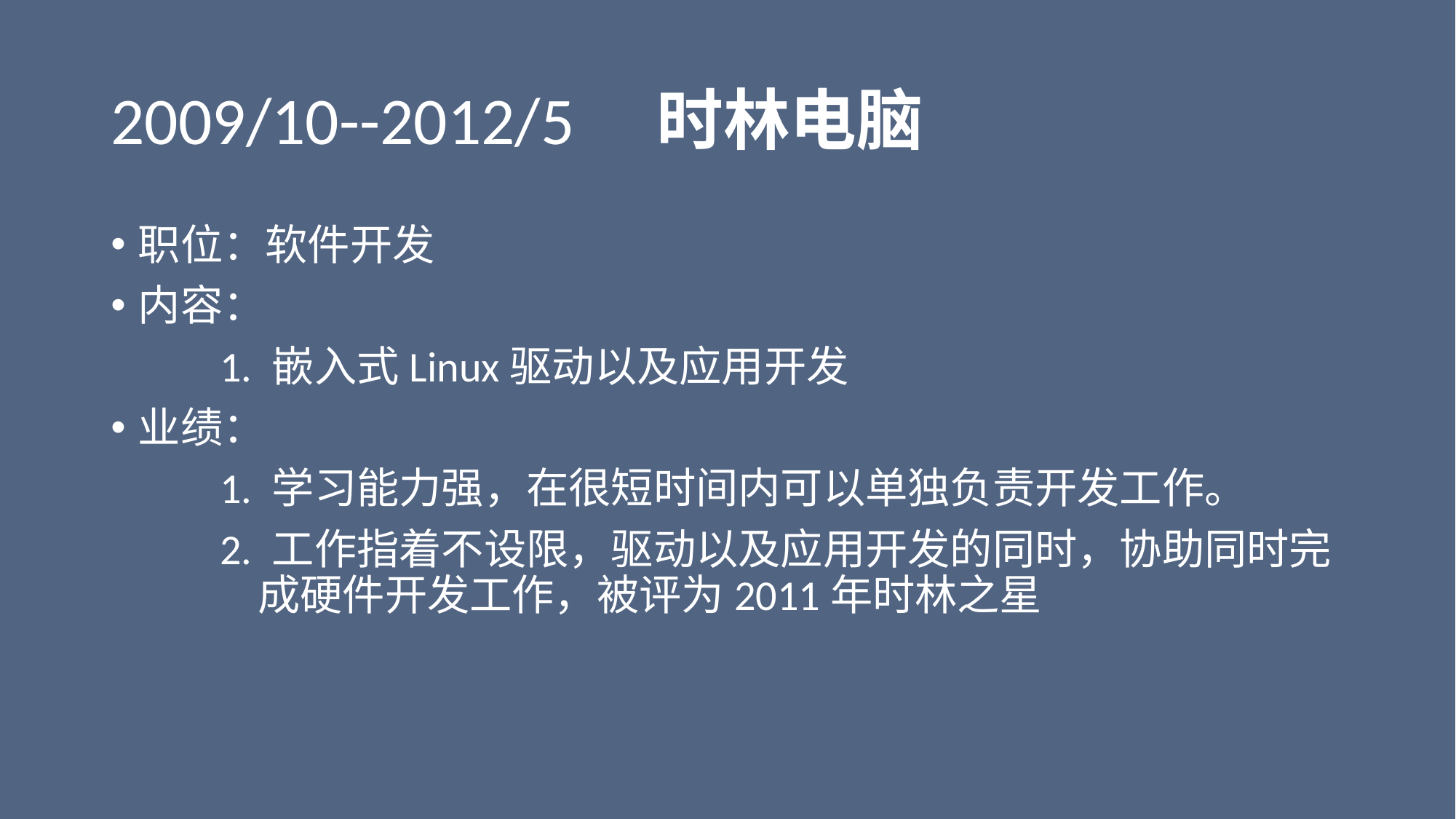

# 2009/10--2012/5	时林电脑
职位：软件开发
内容：
	1. 嵌入式Linux驱动以及应用开发
业绩：
	1. 学习能力强，在很短时间内可以单独负责开发工作。
	2. 工作指着不设限，驱动以及应用开发的同时，协助同时完	    成硬件开发工作，被评为2011年时林之星